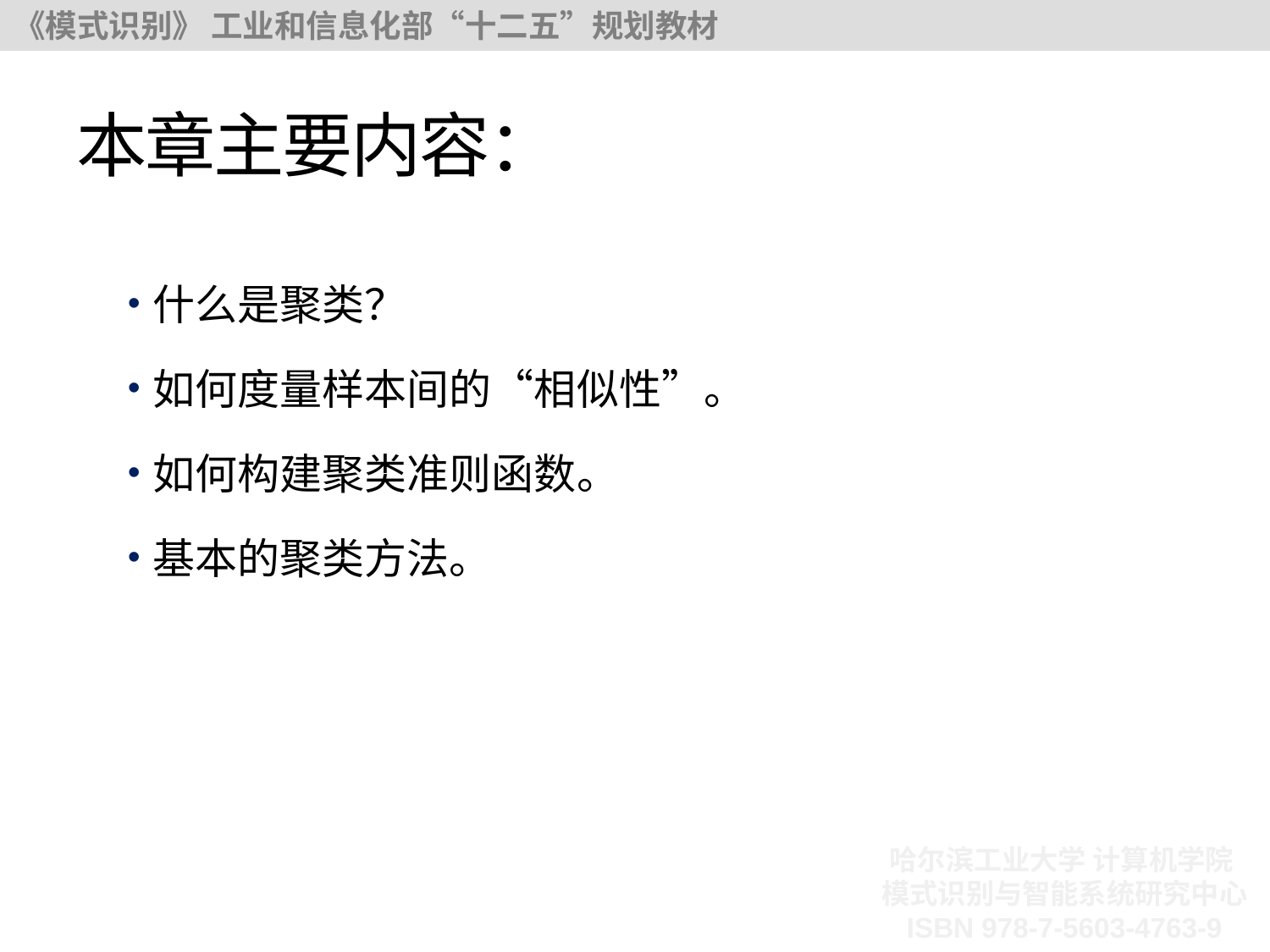

# 本章主要内容：
什么是聚类？
如何度量样本间的“相似性”。
如何构建聚类准则函数。
基本的聚类方法。